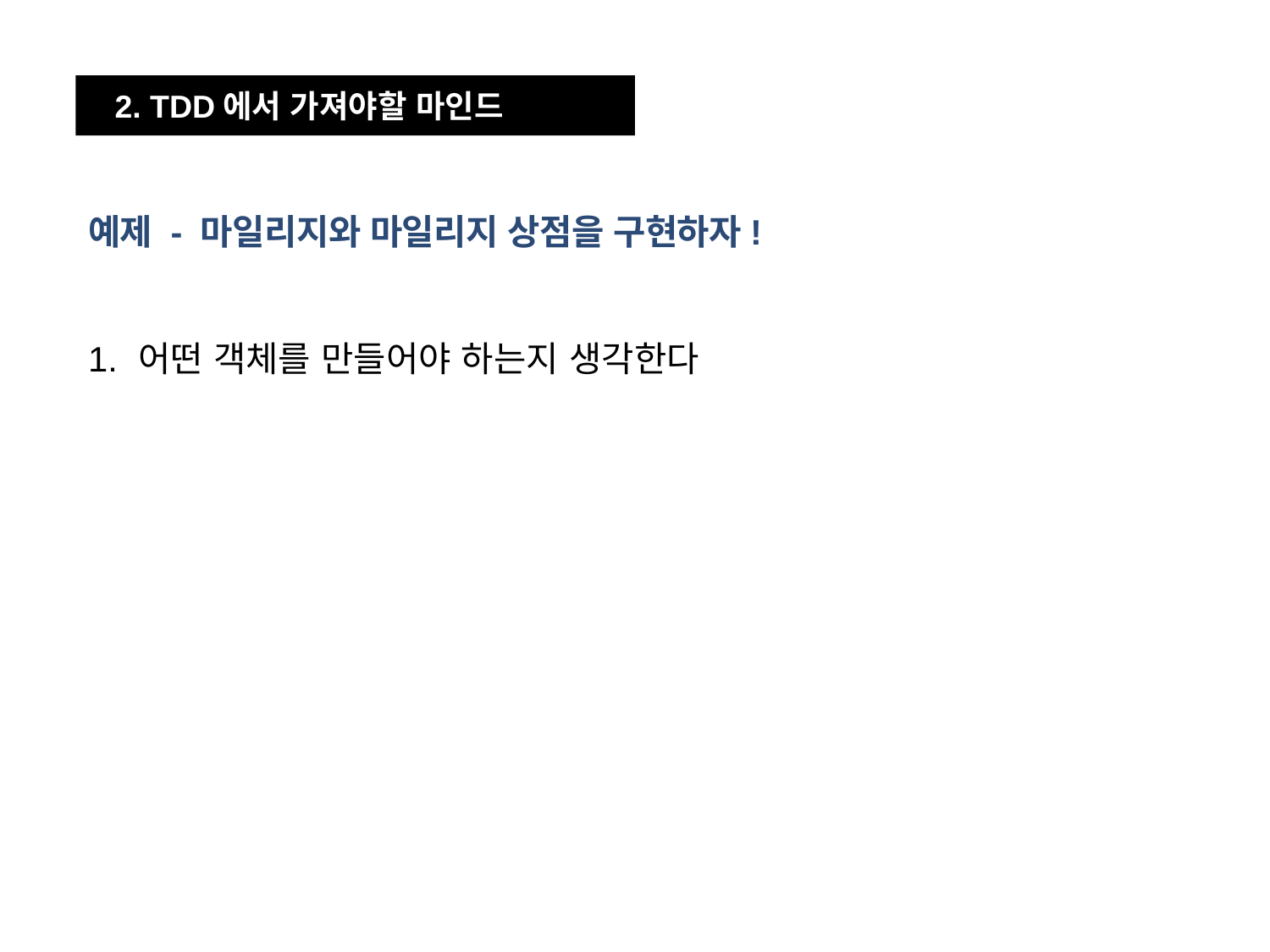

2. TDD에서 가져야할 마인드
예제 - 마일리지와 마일리지 상점을 구현하자!

 어떤 객체를 만들어야 하는지 생각한다
4